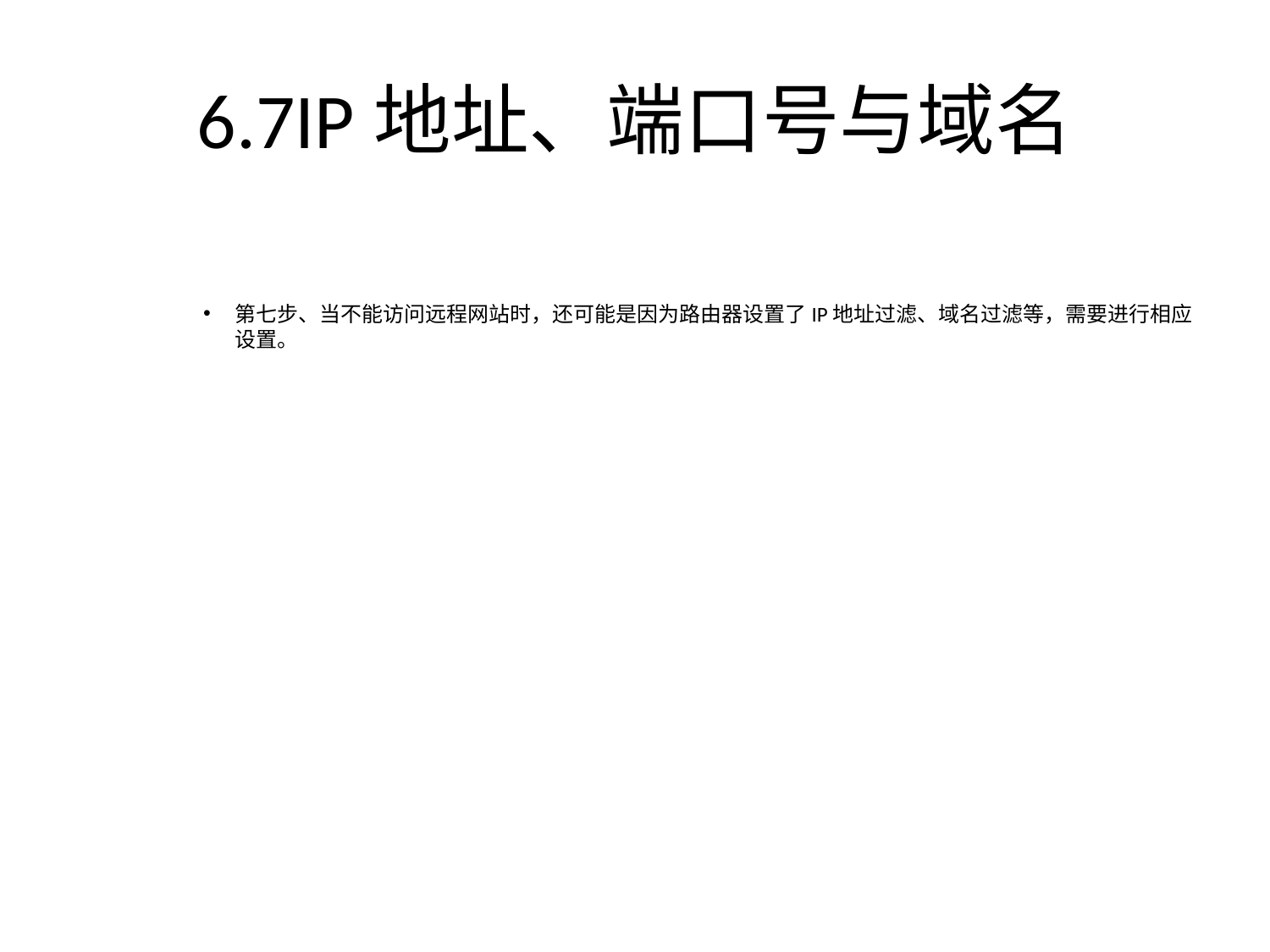

# 6.7IP地址、端口号与域名

第七步、当不能访问远程网站时，还可能是因为路由器设置了IP地址过滤、域名过滤等，需要进行相应设置。